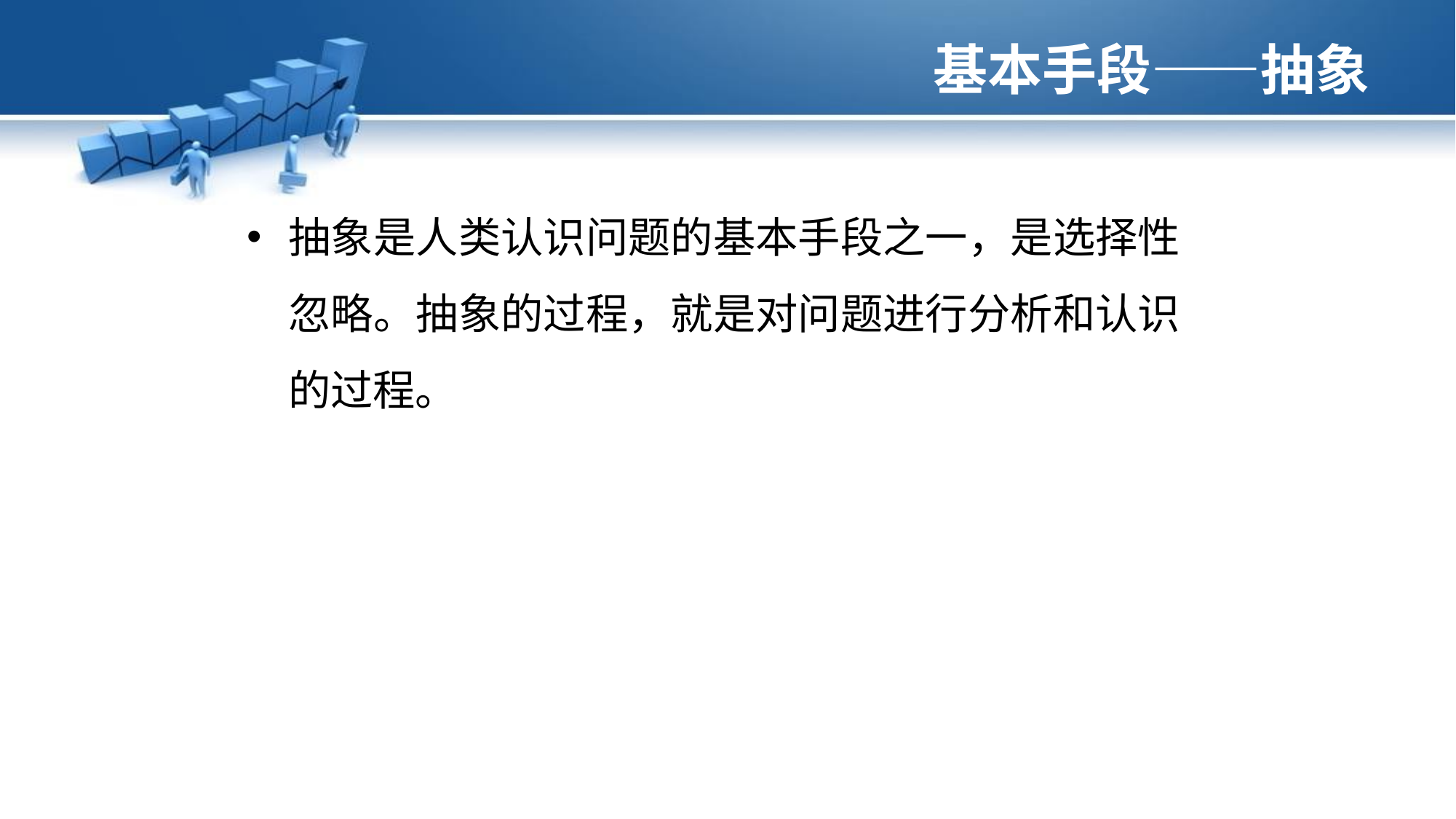

# 基本手段——抽象
抽象是人类认识问题的基本手段之一，是选择性 忽略。抽象的过程，就是对问题进行分析和认识 的过程。